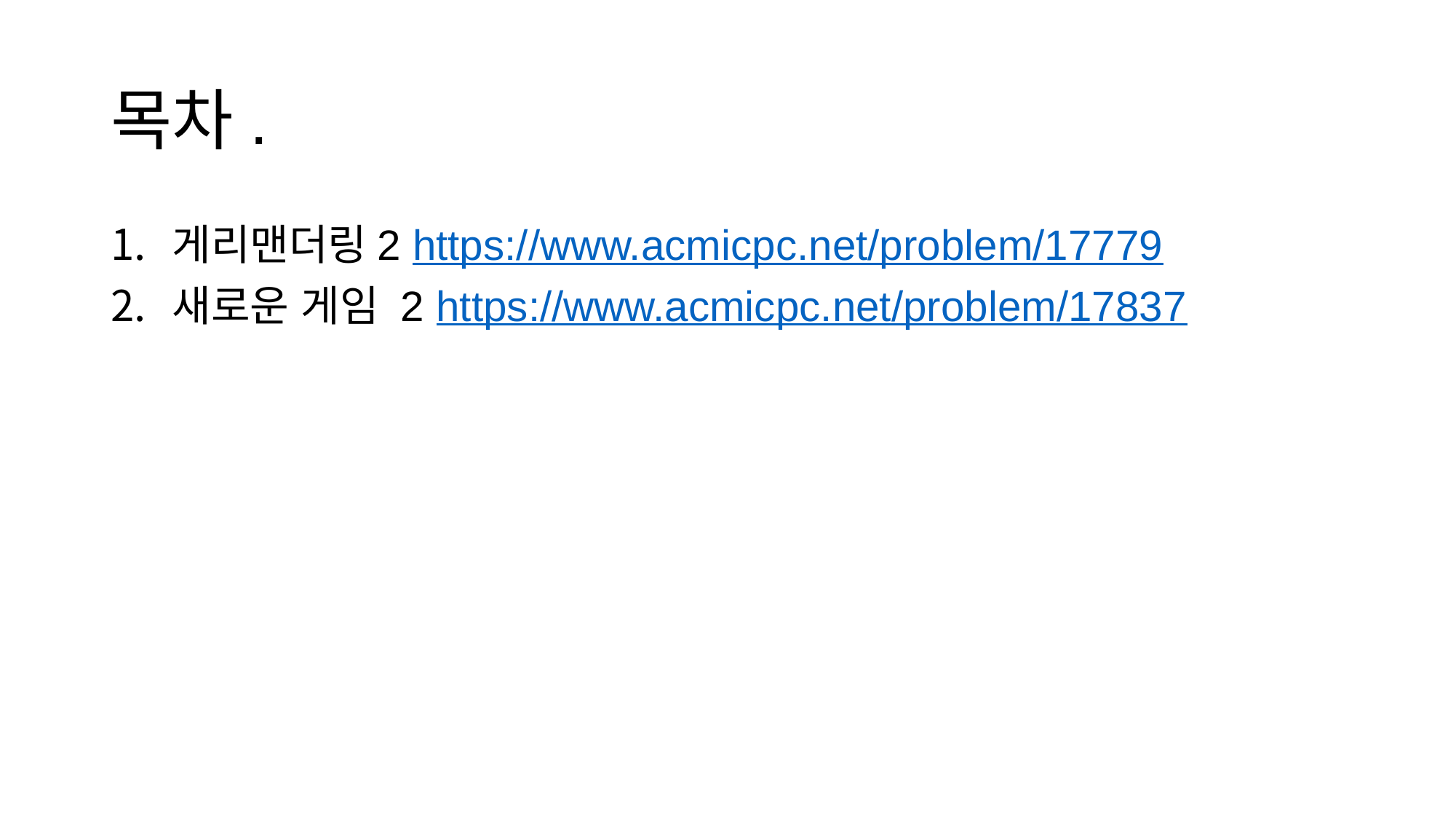

# 목차.
게리맨더링2 https://www.acmicpc.net/problem/17779
새로운 게임 2 https://www.acmicpc.net/problem/17837